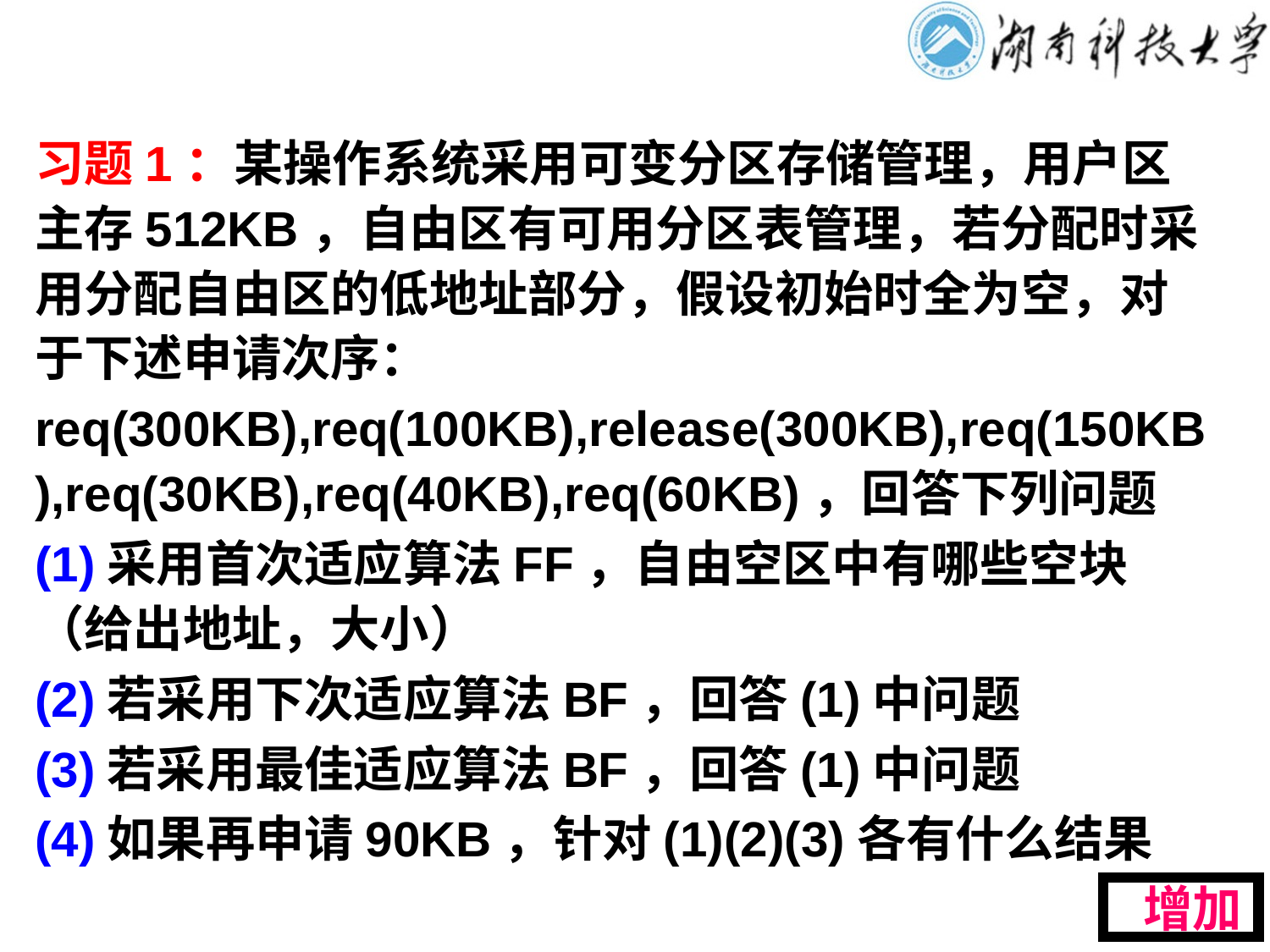

# 动态分区分配习题
习题1：某操作系统采用可变分区存储管理，用户区主存512KB，自由区有可用分区表管理，若分配时采用分配自由区的低地址部分，假设初始时全为空，对于下述申请次序：
req(300KB),req(100KB),release(300KB),req(150KB),req(30KB),req(40KB),req(60KB)，回答下列问题
(1)采用首次适应算法FF，自由空区中有哪些空块（给出地址，大小）
(2)若采用下次适应算法BF，回答(1)中问题
(3)若采用最佳适应算法BF，回答(1)中问题
(4)如果再申请90KB，针对(1)(2)(3)各有什么结果
 增加